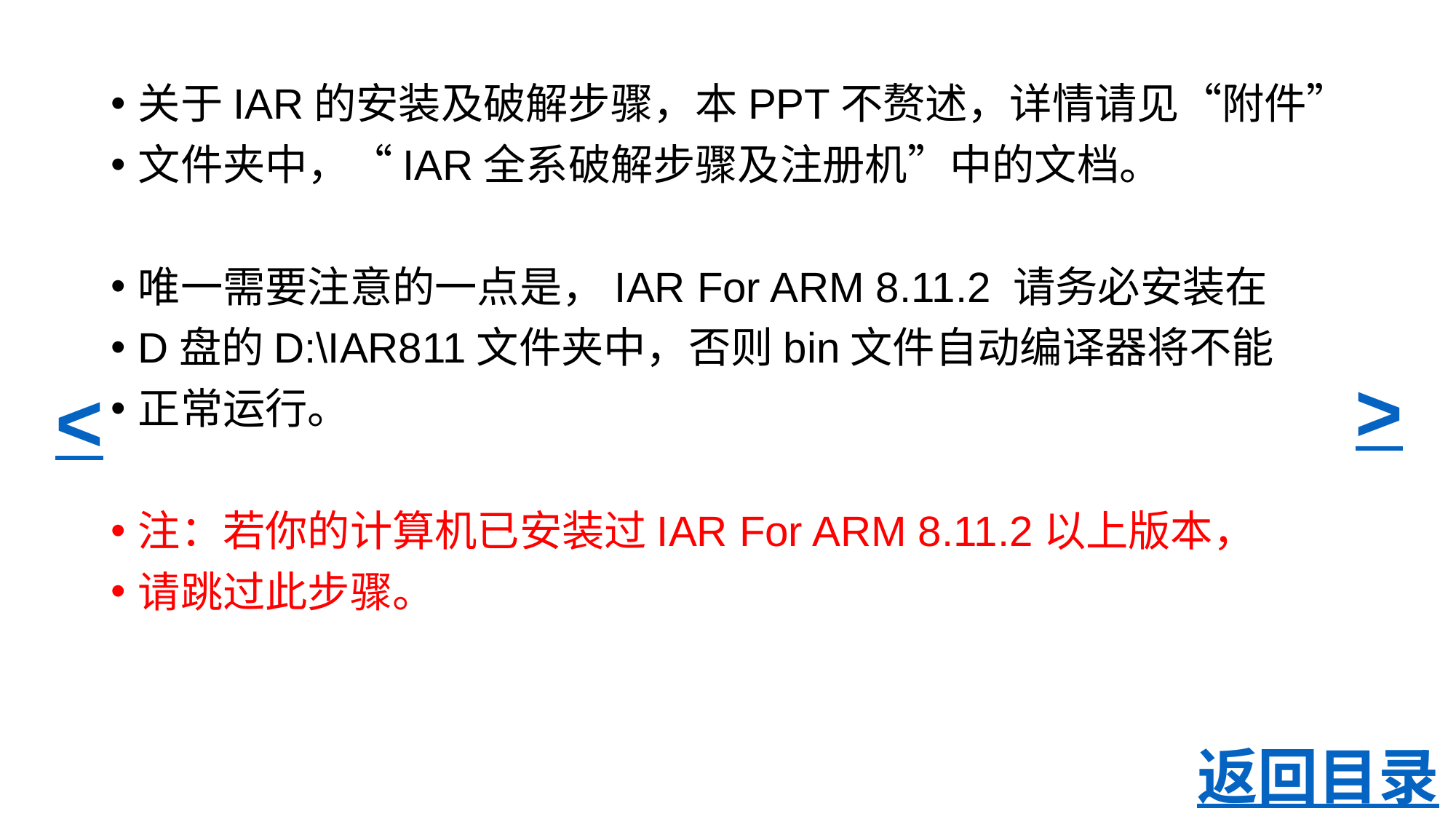

关于IAR的安装及破解步骤，本PPT不赘述，详情请见“附件”
文件夹中，“IAR全系破解步骤及注册机”中的文档。

唯一需要注意的一点是，IAR For ARM 8.11.2 请务必安装在
D盘的D:\IAR811文件夹中，否则bin文件自动编译器将不能
正常运行。

注：若你的计算机已安装过IAR For ARM 8.11.2以上版本，
请跳过此步骤。
>
<
返回目录